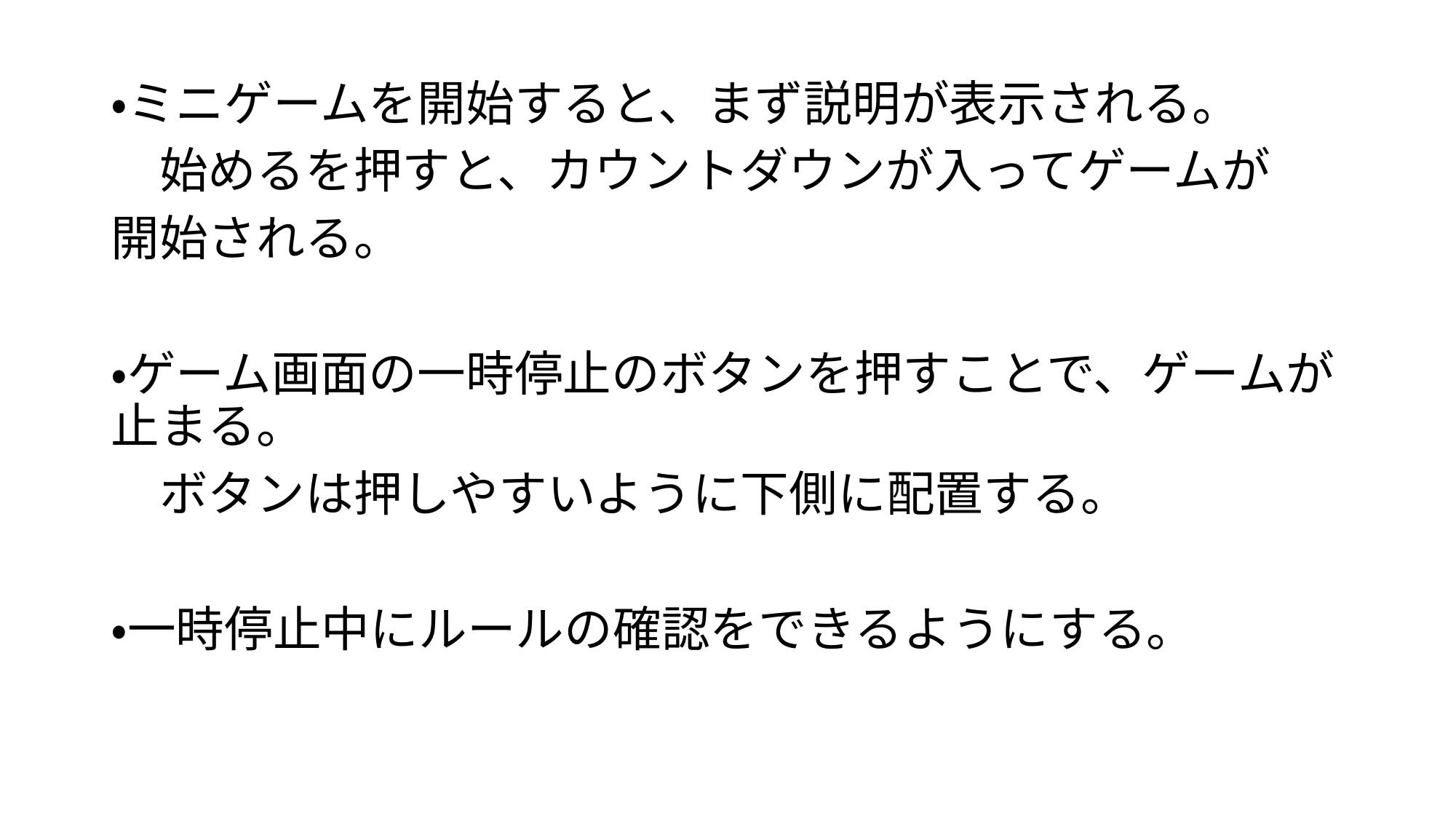

・ミニゲームを開始すると、まず説明が表示される。
　始めるを押すと、カウントダウンが入ってゲームが
開始される。

・ゲーム画面の一時停止のボタンを押すことで、ゲームが止まる。
　ボタンは押しやすいように下側に配置する。

・一時停止中にルールの確認をできるようにする。